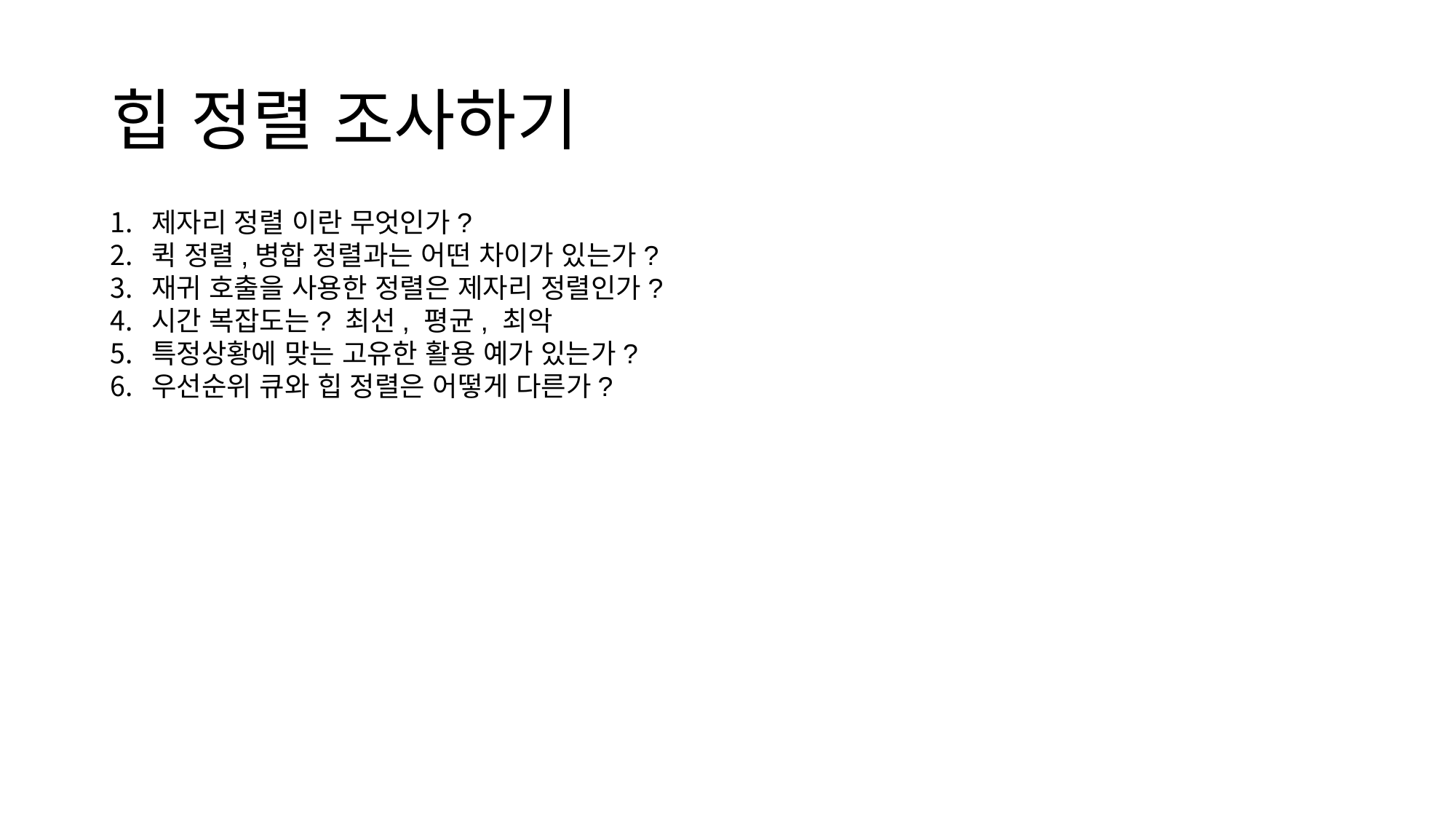

# 힙 정렬 조사하기
제자리 정렬 이란 무엇인가?
퀵 정렬,병합 정렬과는 어떤 차이가 있는가?
재귀 호출을 사용한 정렬은 제자리 정렬인가?
시간 복잡도는? 최선, 평균, 최악
특정상황에 맞는 고유한 활용 예가 있는가?
우선순위 큐와 힙 정렬은 어떻게 다른가?